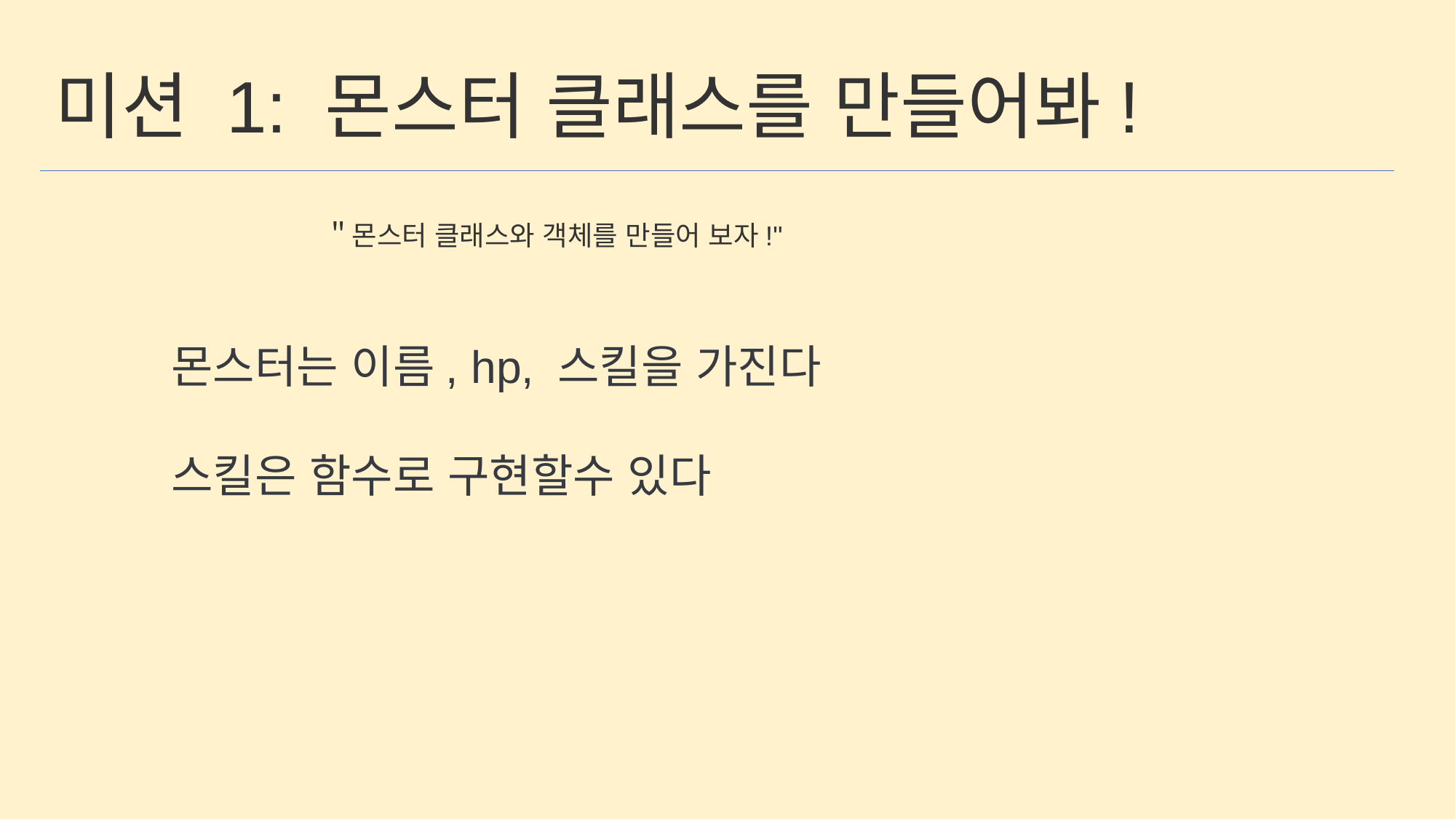

미션 1: 몬스터 클래스를 만들어봐!
＂몬스터 클래스와 객체를 만들어 보자!"
몬스터는 이름, hp, 스킬을 가진다

스킬은 함수로 구현할수 있다